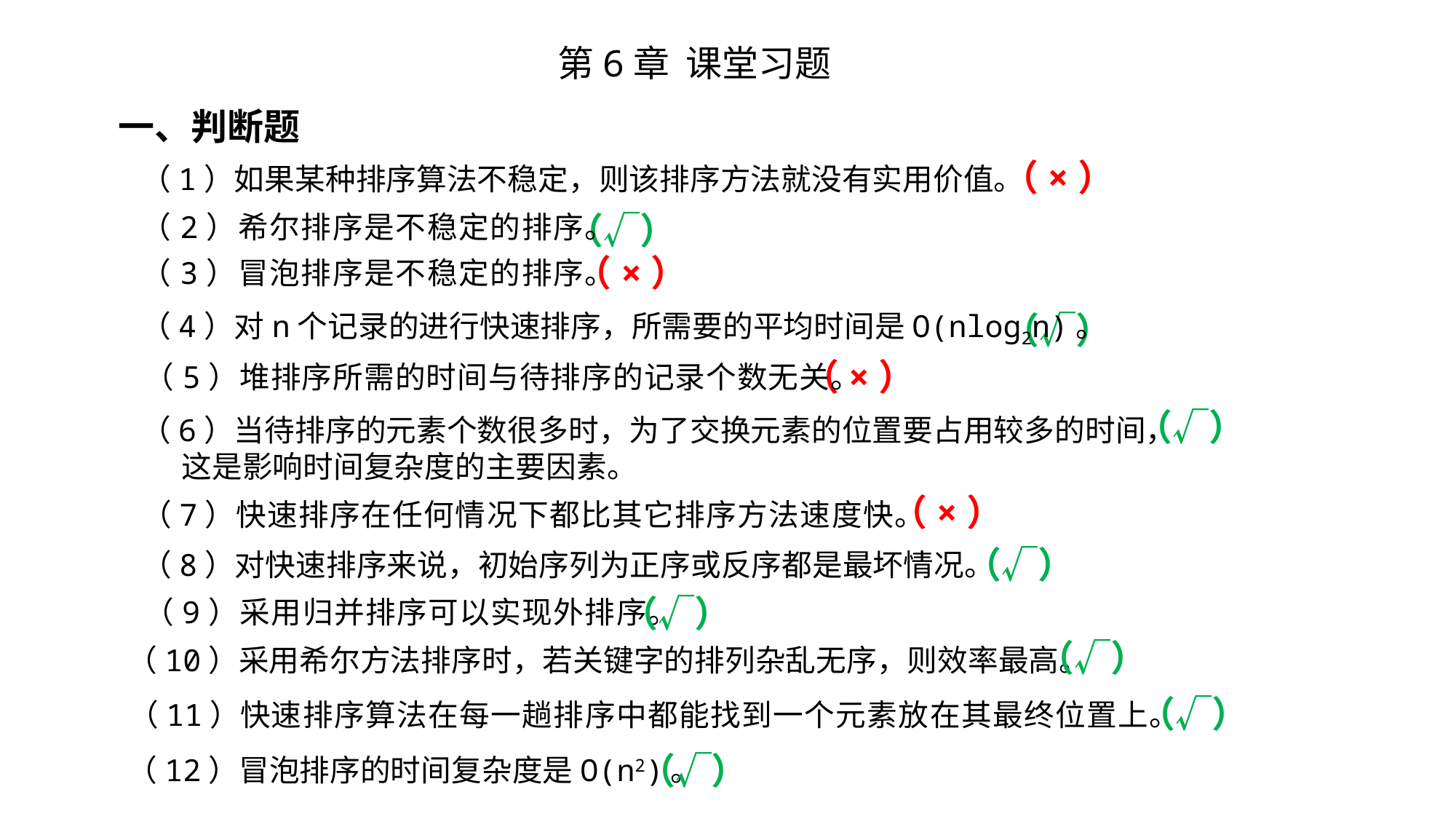

第6章  课堂习题
一、判断题
（×）
（1）如果某种排序算法不稳定，则该排序方法就没有实用价值。
（√）
（2）希尔排序是不稳定的排序。
（×）
（3）冒泡排序是不稳定的排序。
（4）对n个记录的进行快速排序，所需要的平均时间是O(nlog2n)。
（√）
（×）
（5）堆排序所需的时间与待排序的记录个数无关。
（√）
（6）当待排序的元素个数很多时，为了交换元素的位置要占用较多的时间，
     这是影响时间复杂度的主要因素。
（×）
（7）快速排序在任何情况下都比其它排序方法速度快。
（√）
（8）对快速排序来说，初始序列为正序或反序都是最坏情况。
（√）
（9）采用归并排序可以实现外排序。
（√）
（10）采用希尔方法排序时，若关键字的排列杂乱无序，则效率最高。
（√）
（11）快速排序算法在每一趟排序中都能找到一个元素放在其最终位置上。
（√）
（12）冒泡排序的时间复杂度是O(n2)。